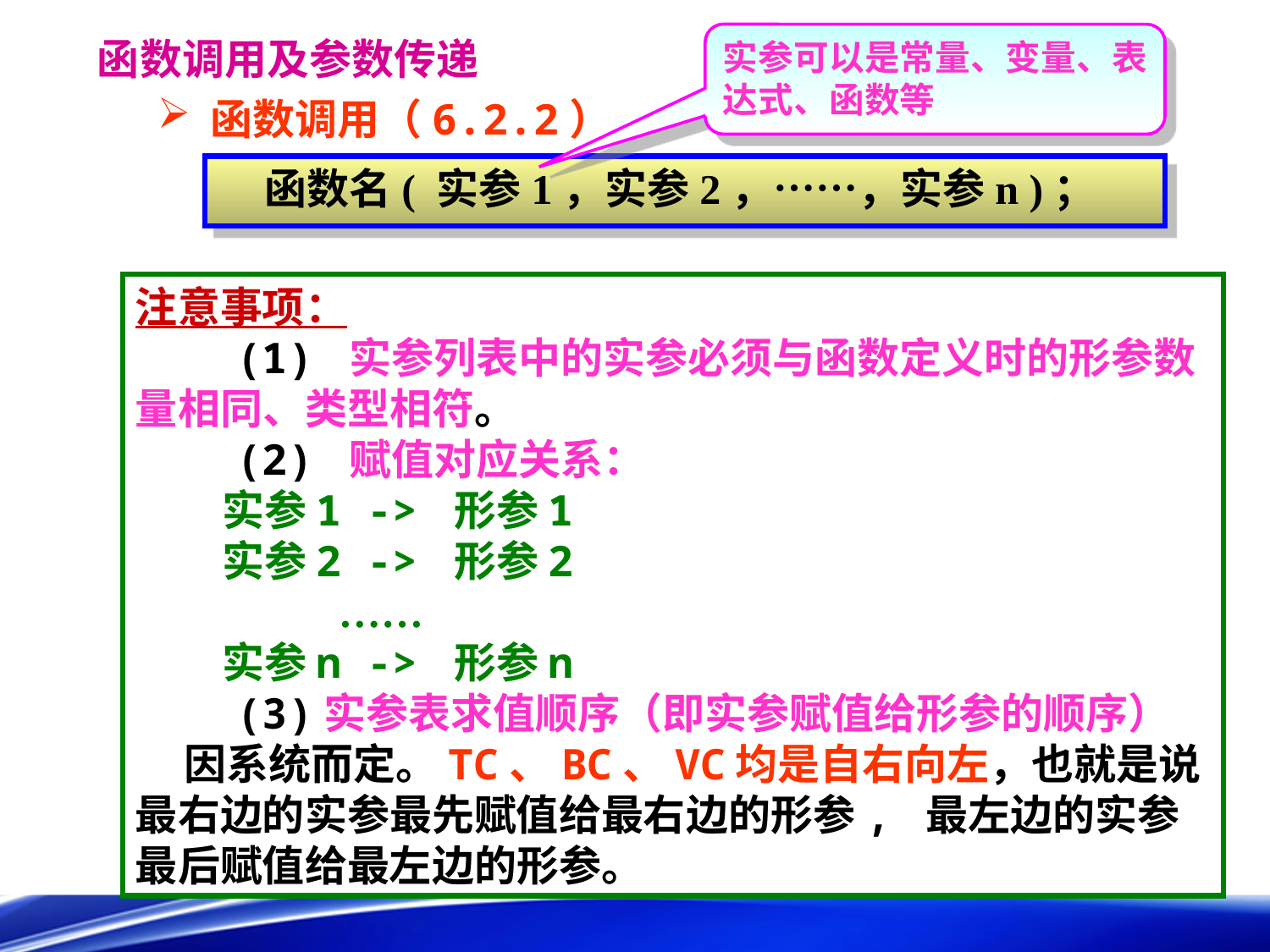

实参可以是常量、变量、表达式、函数等
函数调用及参数传递
 函数调用（6.2.2）
函数名( 实参1，实参2，……，实参n )；
注意事项：
    (1) 实参列表中的实参必须与函数定义时的形参数量相同、类型相符。
    (2) 赋值对应关系：
        实参1 -> 形参1
        实参2 -> 形参2
        ……
        实参n -> 形参n
    (3)实参表求值顺序（即实参赋值给形参的顺序）
    因系统而定。TC、BC、VC均是自右向左，也就是说最右边的实参最先赋值给最右边的形参, 最左边的实参最后赋值给最左边的形参。